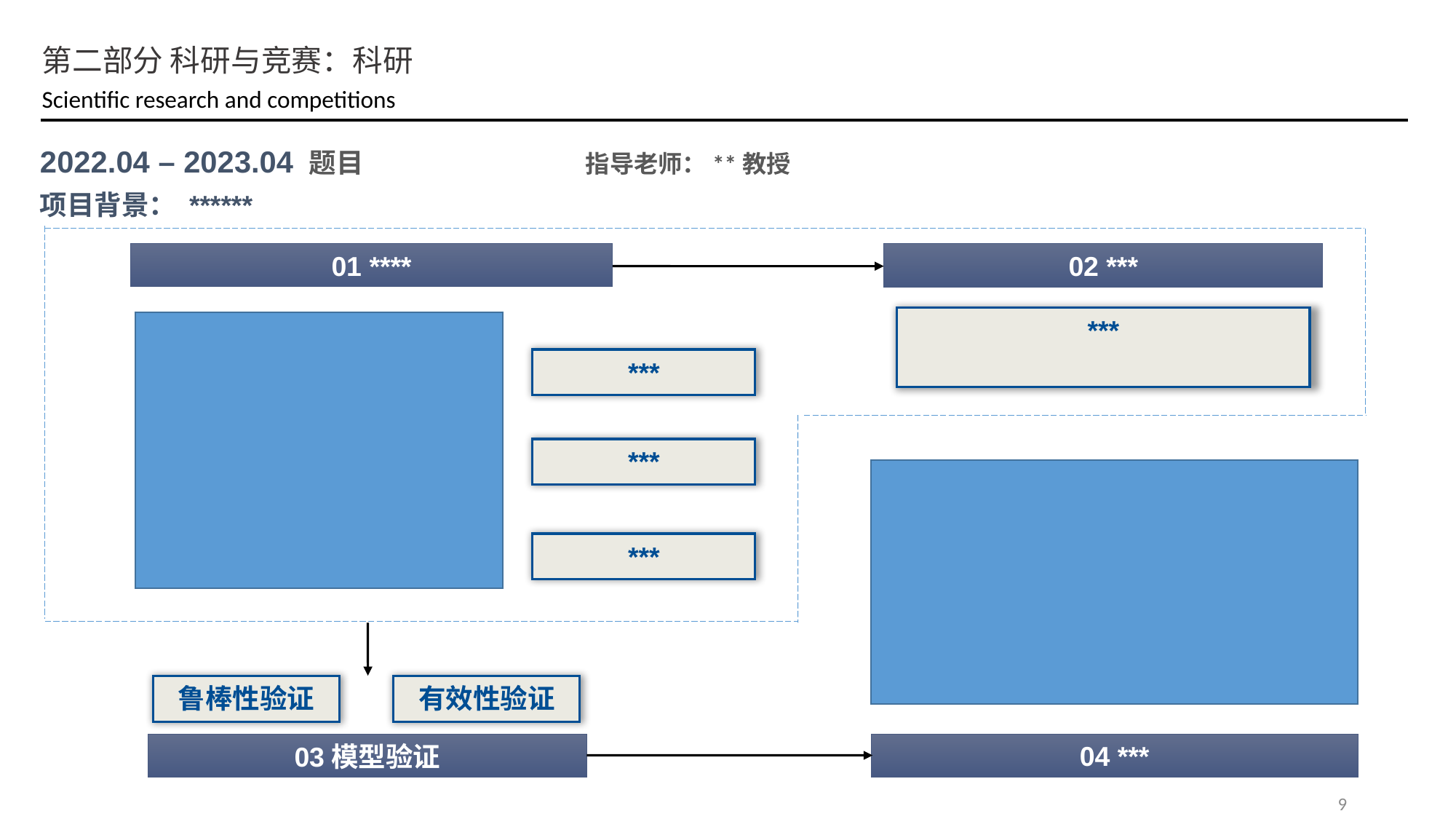

第二部分 科研与竞赛：科研
Scientific research and competitions
2022.04 – 2023.04 题目    		指导老师：**教授
项目背景： ******

01 ****
02 ***

***

***
***

***

鲁棒性验证
有效性验证
04 ***
03模型验证

9